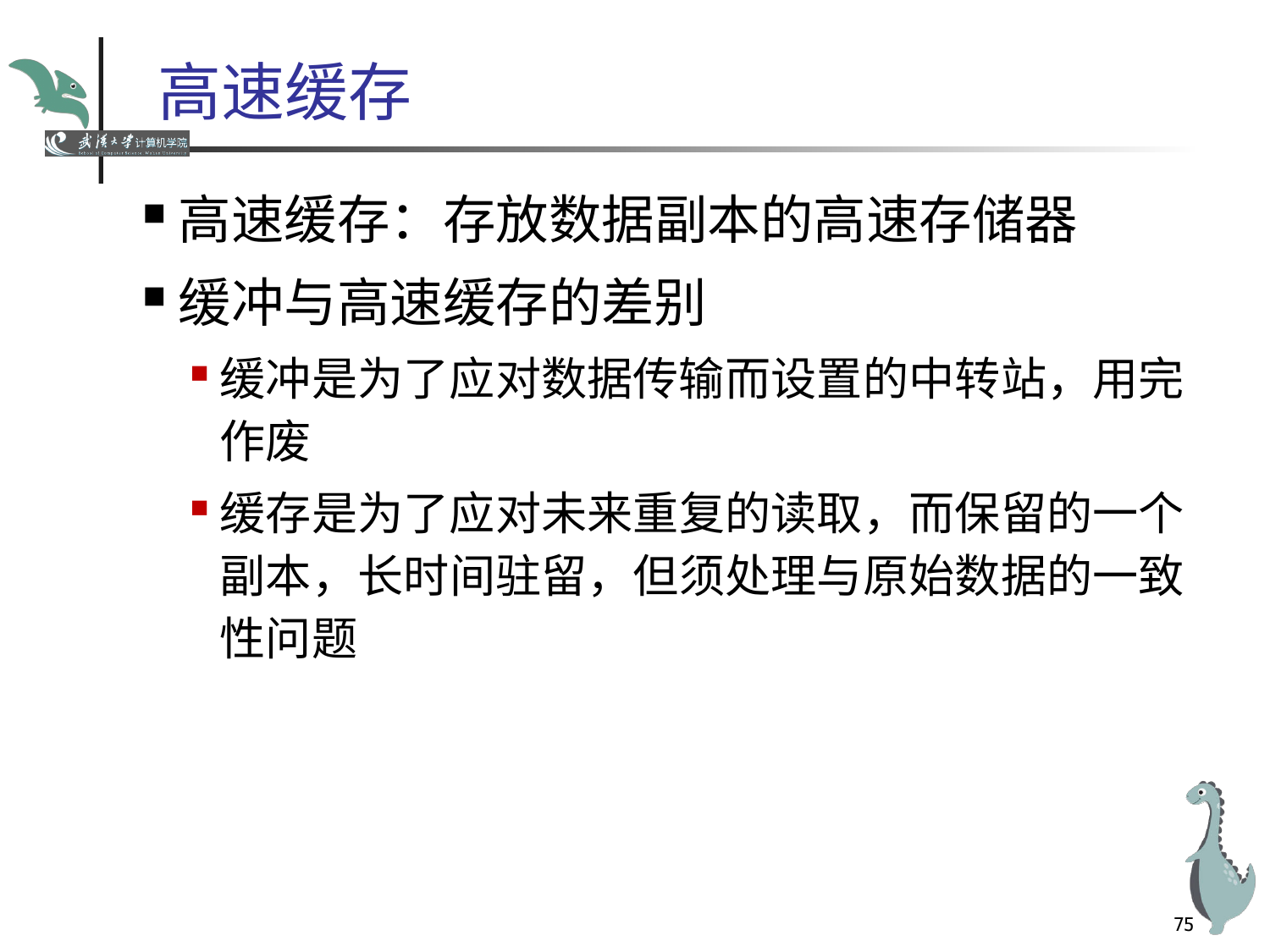

# 高速缓存
高速缓存：存放数据副本的高速存储器
缓冲与高速缓存的差别
缓冲是为了应对数据传输而设置的中转站，用完作废
缓存是为了应对未来重复的读取，而保留的一个副本，长时间驻留，但须处理与原始数据的一致性问题
75